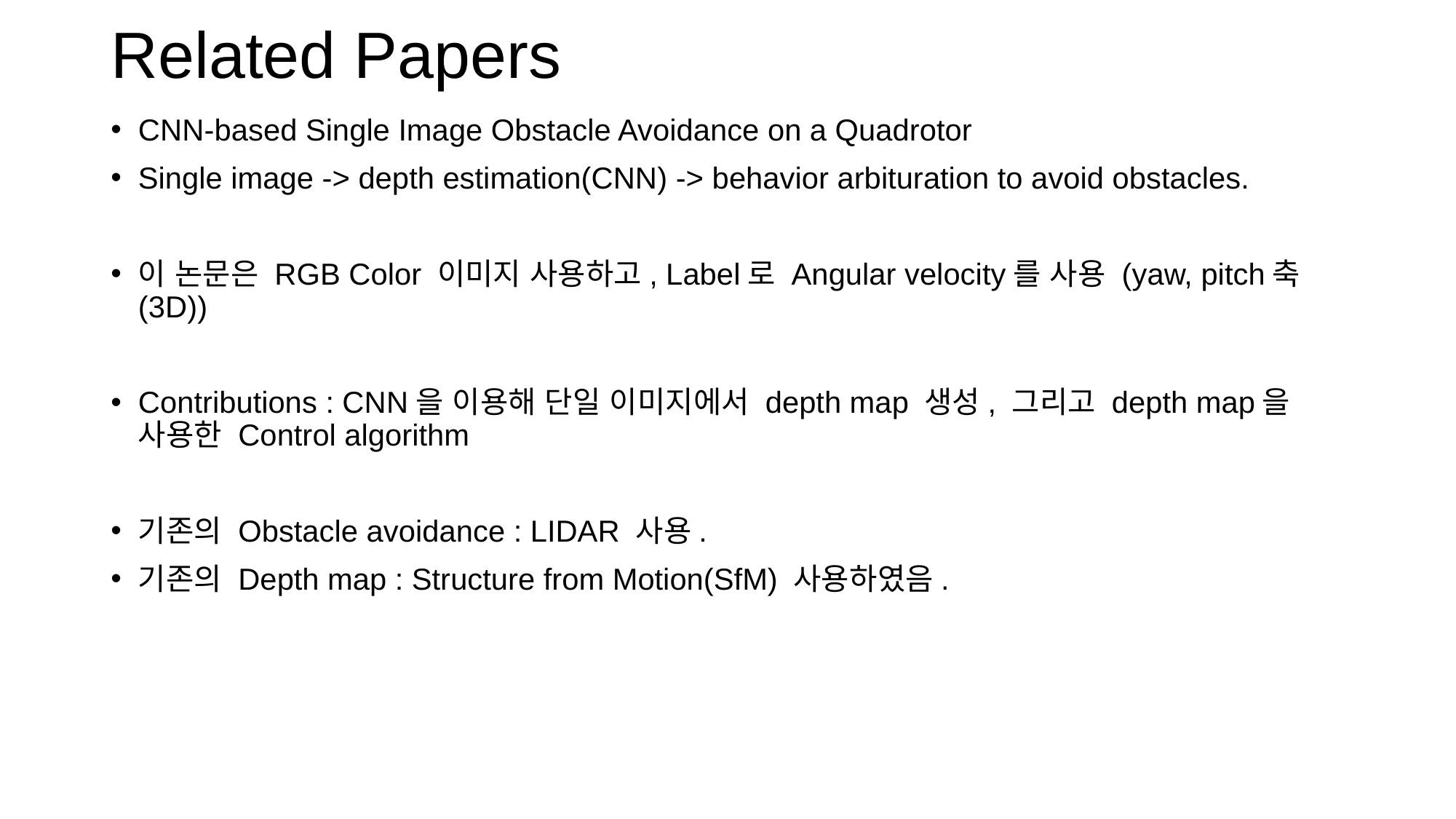

# Related Papers
CNN-based Single Image Obstacle Avoidance on a Quadrotor
Single image -> depth estimation(CNN) -> behavior arbituration to avoid obstacles.

이 논문은 RGB Color 이미지 사용하고, Label로 Angular velocity를 사용 (yaw, pitch축 (3D))

Contributions : CNN을 이용해 단일 이미지에서 depth map 생성, 그리고 depth map을 사용한 Control algorithm

기존의 Obstacle avoidance : LIDAR 사용.
기존의 Depth map : Structure from Motion(SfM) 사용하였음.